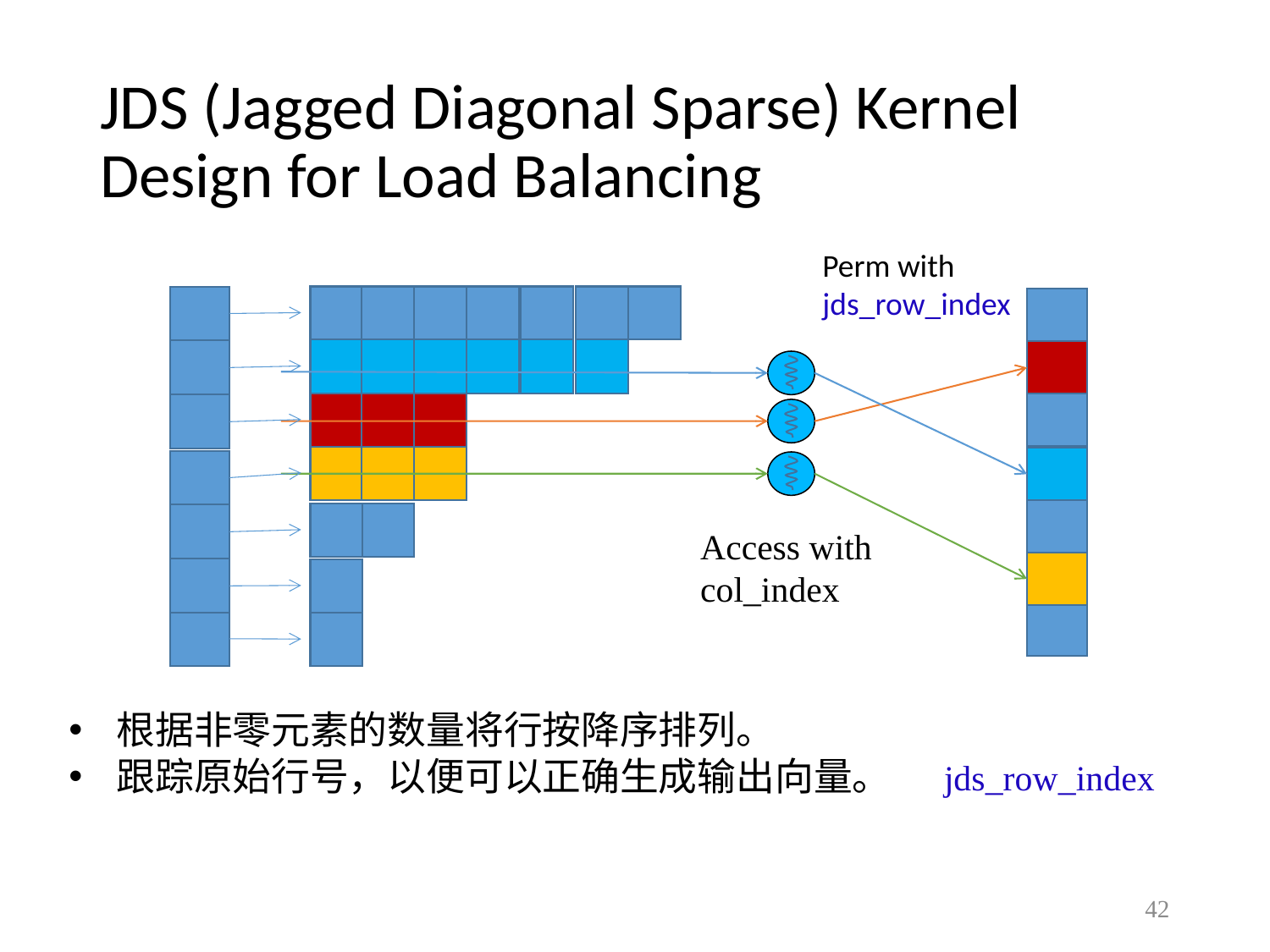

# JDS (Jagged Diagonal Sparse) Kernel Design for Load Balancing
Perm with
jds_row_index

Access with
col_index
根据非零元素的数量将行按降序排列。
跟踪原始行号，以便可以正确生成输出向量。     jds_row_index

JDS Format
42